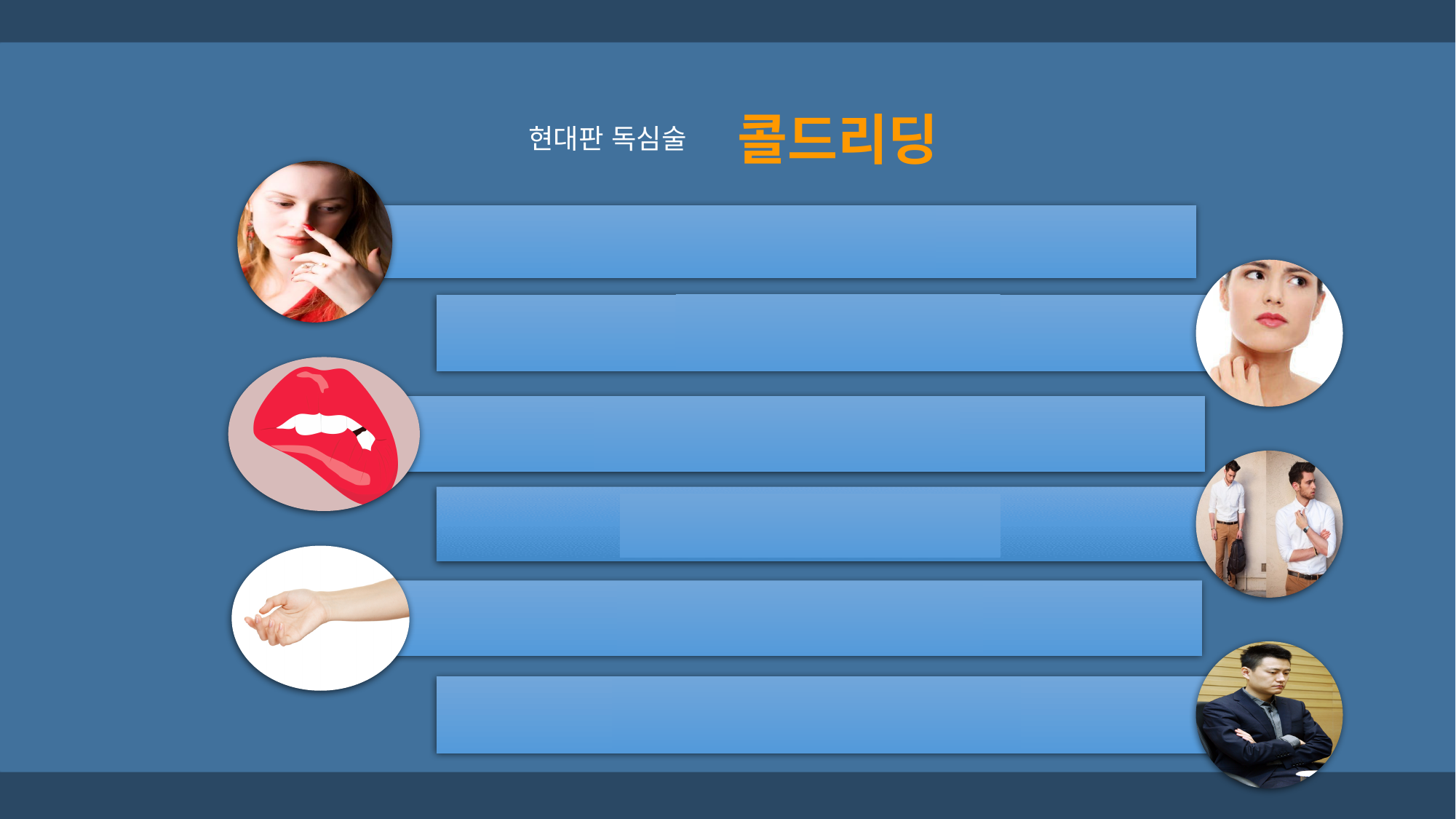

콜드리딩
현대판 독심술
대화가 불편함
유혹
다가와도 괜찮습니다

스트레스, 유혹
나 매력있는 사람입니다
개인공간에서 나가주세요